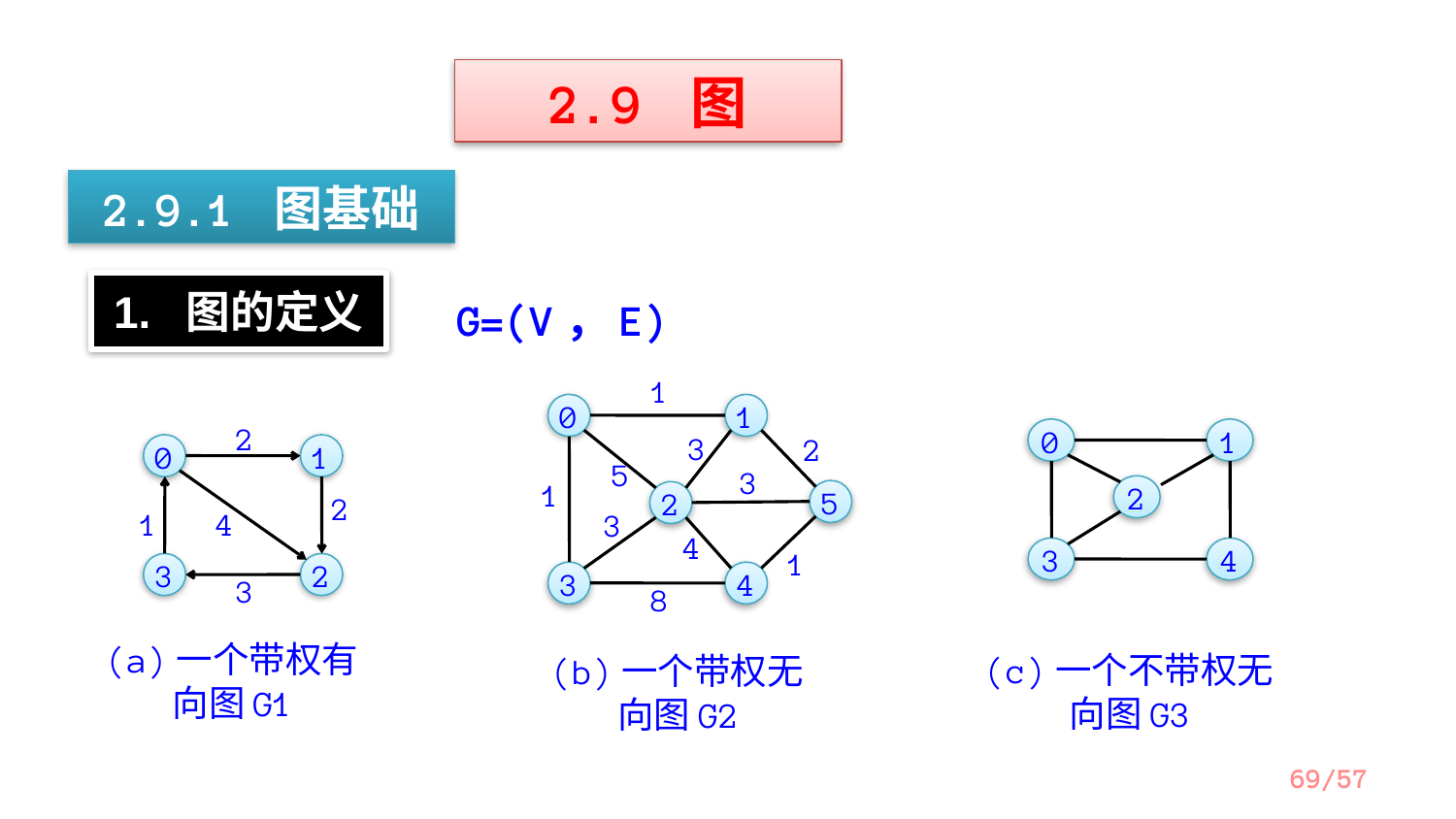

2.9 图
2.9.1 图基础
1.  图的定义
G=(V，E)
1
0
1

3
2

5
3
1
5
2

3

4
1
3
4

8
0
1

2

3
4

2
0
1

2
1
4
3
2

3
(a)一个带权有向图G1
(c)一个不带权无向图G3
(b)一个带权无向图G2
69/57